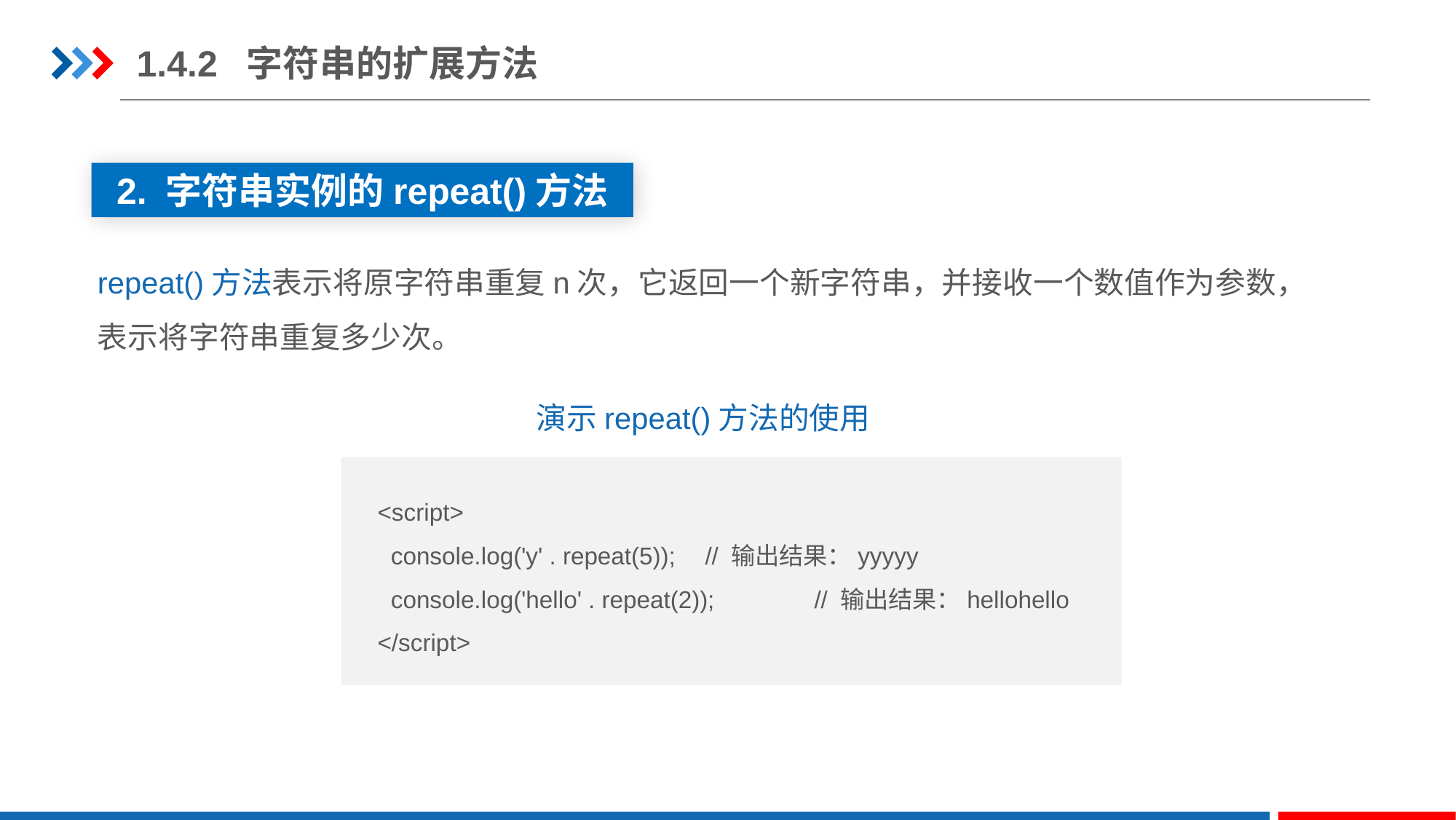

1.4.2  字符串的扩展方法
2. 字符串实例的repeat()方法
repeat()方法表示将原字符串重复n次，它返回一个新字符串，并接收一个数值作为参数，表示将字符串重复多少次。
演示repeat()方法的使用

<script>
  console.log('y' . repeat(5));	// 输出结果：yyyyy
  console.log('hello' . repeat(2));	// 输出结果：hellohello
</script>